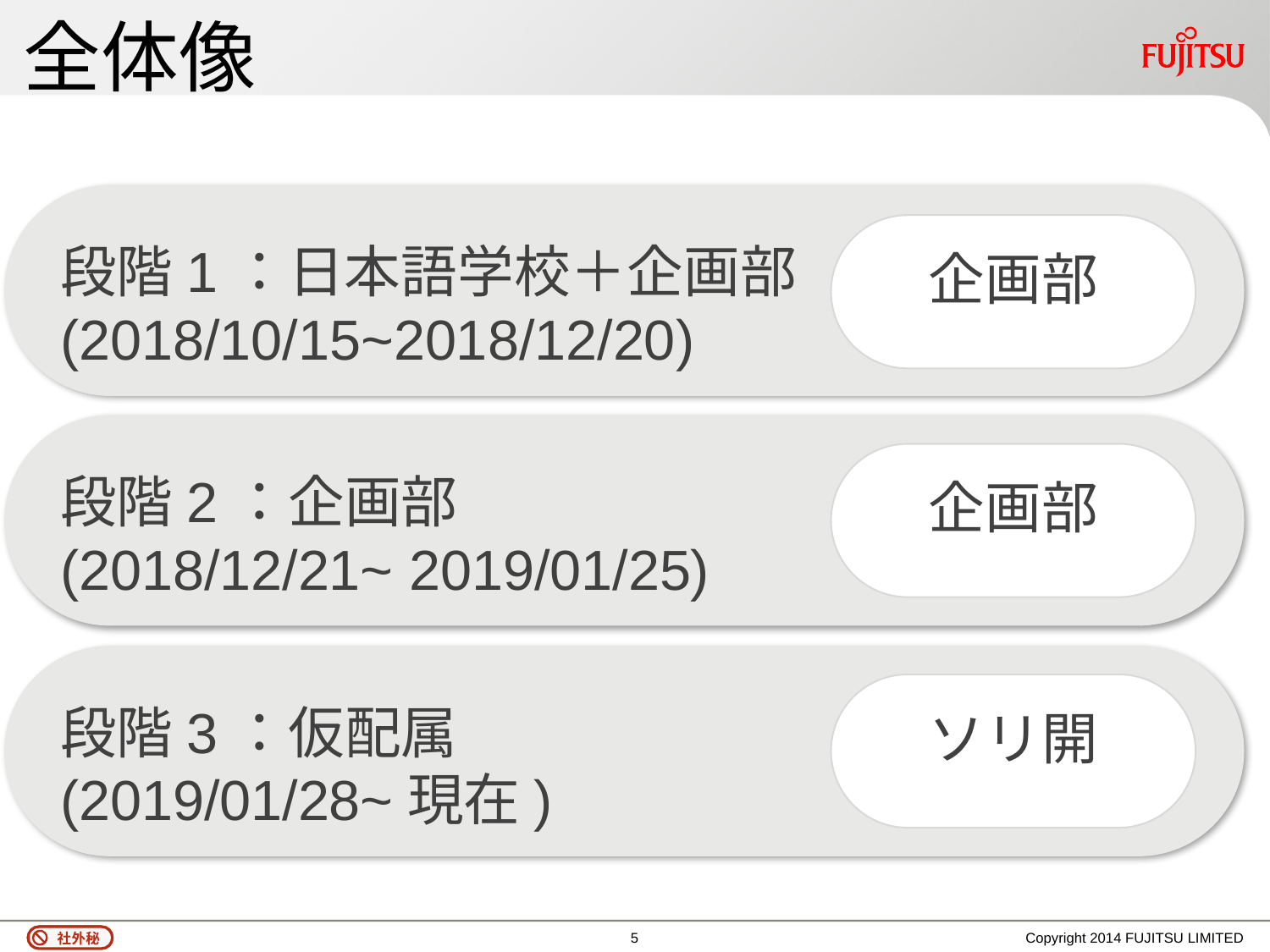

# 全体像
段階1：日本語学校＋企画部
(2018/10/15~2018/12/20)
企画部
段階2：企画部
(2018/12/21~ 2019/01/25)
企画部
段階3：仮配属
(2019/01/28~現在)
ソリ開
5
Copyright 2014 FUJITSU LIMITED